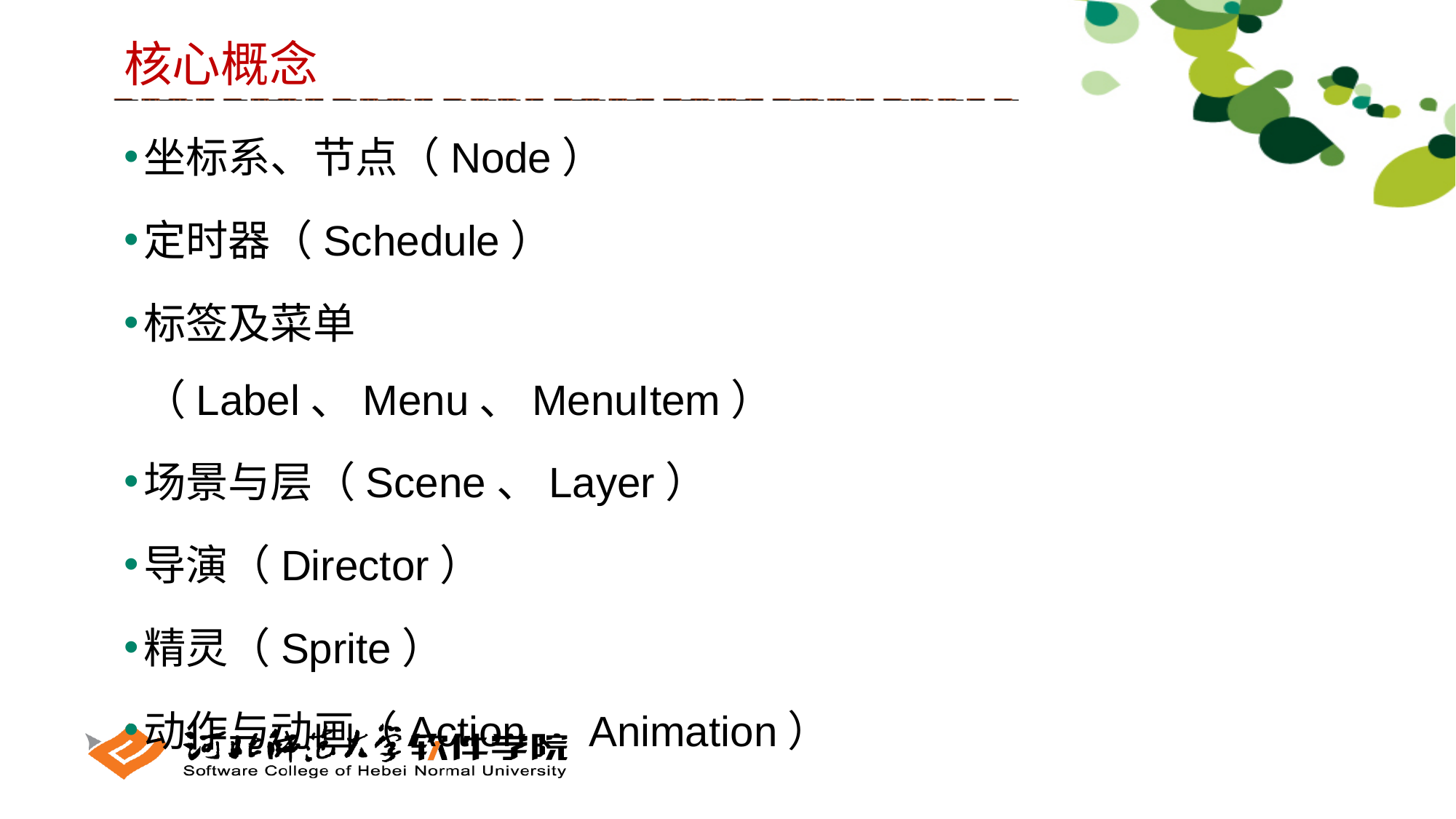

核心概念

坐标系、节点（Node）
定时器（Schedule）
标签及菜单（Label、Menu、MenuItem）
场景与层（Scene、Layer）
导演（Director）
精灵（Sprite）
动作与动画（Action、Animation）